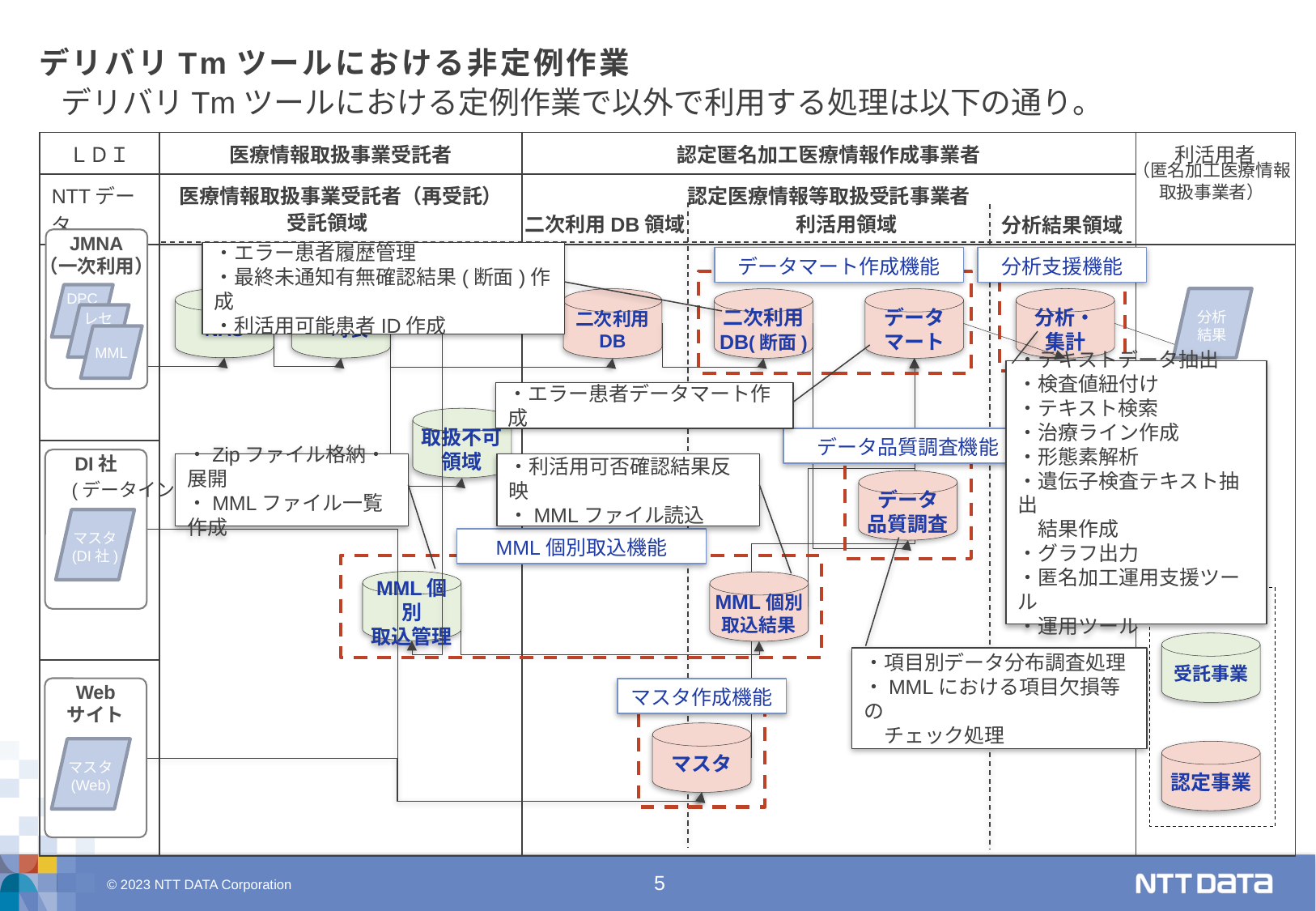

# デリバリTmツールにおける非定例作業
デリバリTmツールにおける定例作業で以外で利用する処理は以下の通り。
| ＬＤＩ | 医療情報取扱事業受託者 | 認定匿名加工医療情報作成事業者 | 利活用者 |
| --- | --- | --- | --- |
| NTTデータ | 医療情報取扱事業受託者（再受託） | 認定医療情報等取扱受託事業者 |  |
|  |  |  |  |
|  |  |  |  |
|  |  |  |  |
（匿名加工医療情報
取扱事業者）
受託領域
二次利用DB領域
利活用領域
分析結果領域
JMNA
（一次利用）
DPC
レセ
MML
・エラー患者履歴管理
・最終未通知有無確認結果(断面)作成
・利活用可能患者ID作成
データマート作成機能
分析支援機能

NAS
分析
結果
一時表
分析・
集計
二次利用
DB
二次利用
DB(断面)
データマート
・テキストデータ抽出
・検査値紐付け
・テキスト検索
・治療ライン作成
・形態素解析
・遺伝子検査テキスト抽出
　結果作成
・グラフ出力
・匿名加工運用支援ツール
・運用ツール
・エラー患者データマート作成
取扱不可
領域
データ品質調査機能
DI社
(データインデックス社)
マスタ
(DI社)
・Zipファイル格納・展開
・MMLファイル一覧作成
・利活用可否確認結果反映
・MMLファイル読込

データ
品質調査
MML個別取込機能

MML個別
取込管理
MML個別取込結果
凡例
受託事業
認定事業
・項目別データ分布調査処理
・MMLにおける項目欠損等の
　チェック処理
Web
サイト
マスタ
(Web)
マスタ作成機能

マスタ